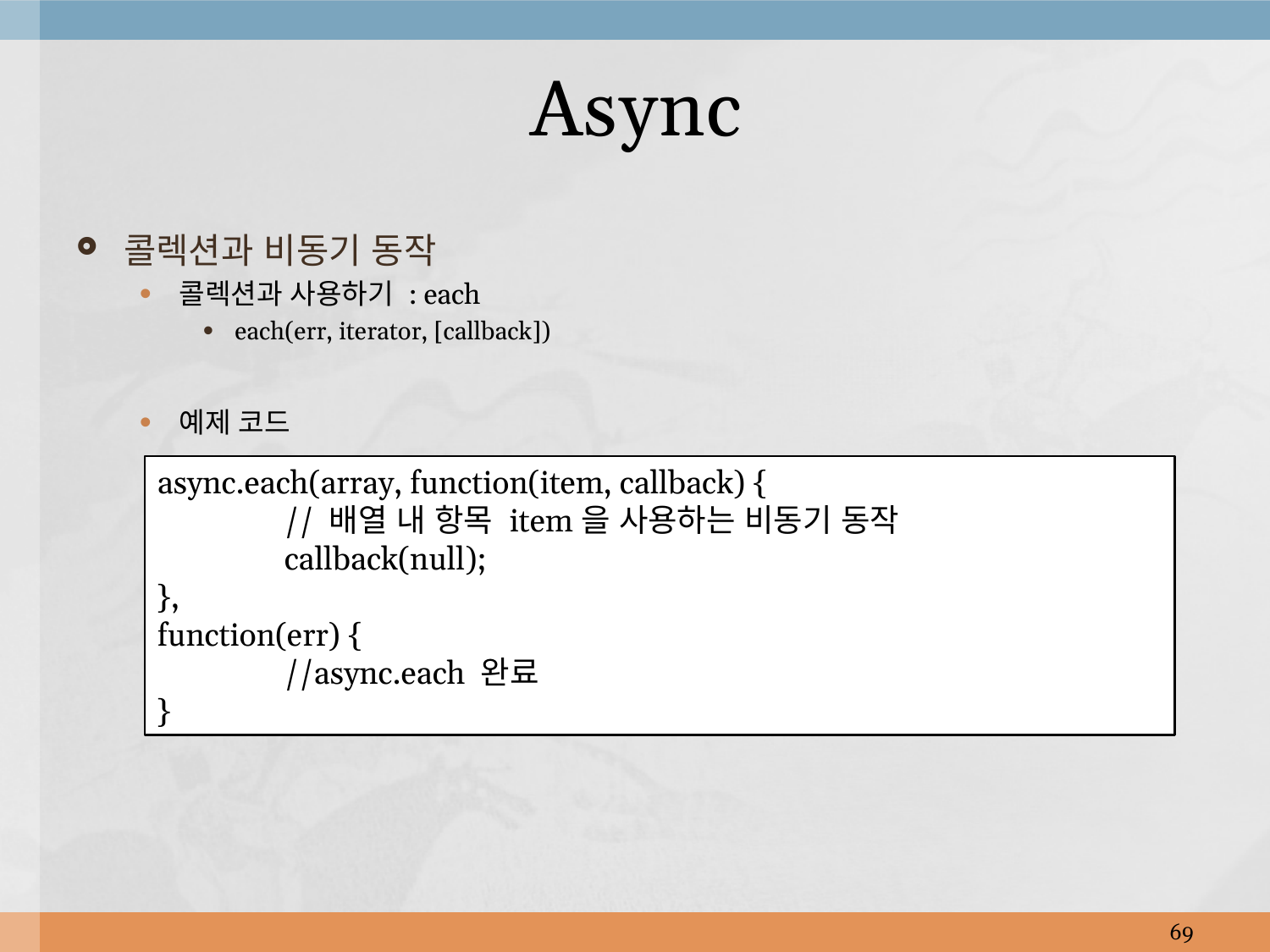

# Async
콜렉션과 비동기 동작
콜렉션과 사용하기 : each
each(err, iterator, [callback])

예제 코드

async.each(array, function(item, callback) {
	// 배열 내 항목 item을 사용하는 비동기 동작
	callback(null);
},
function(err) {
	//async.each 완료
}
69